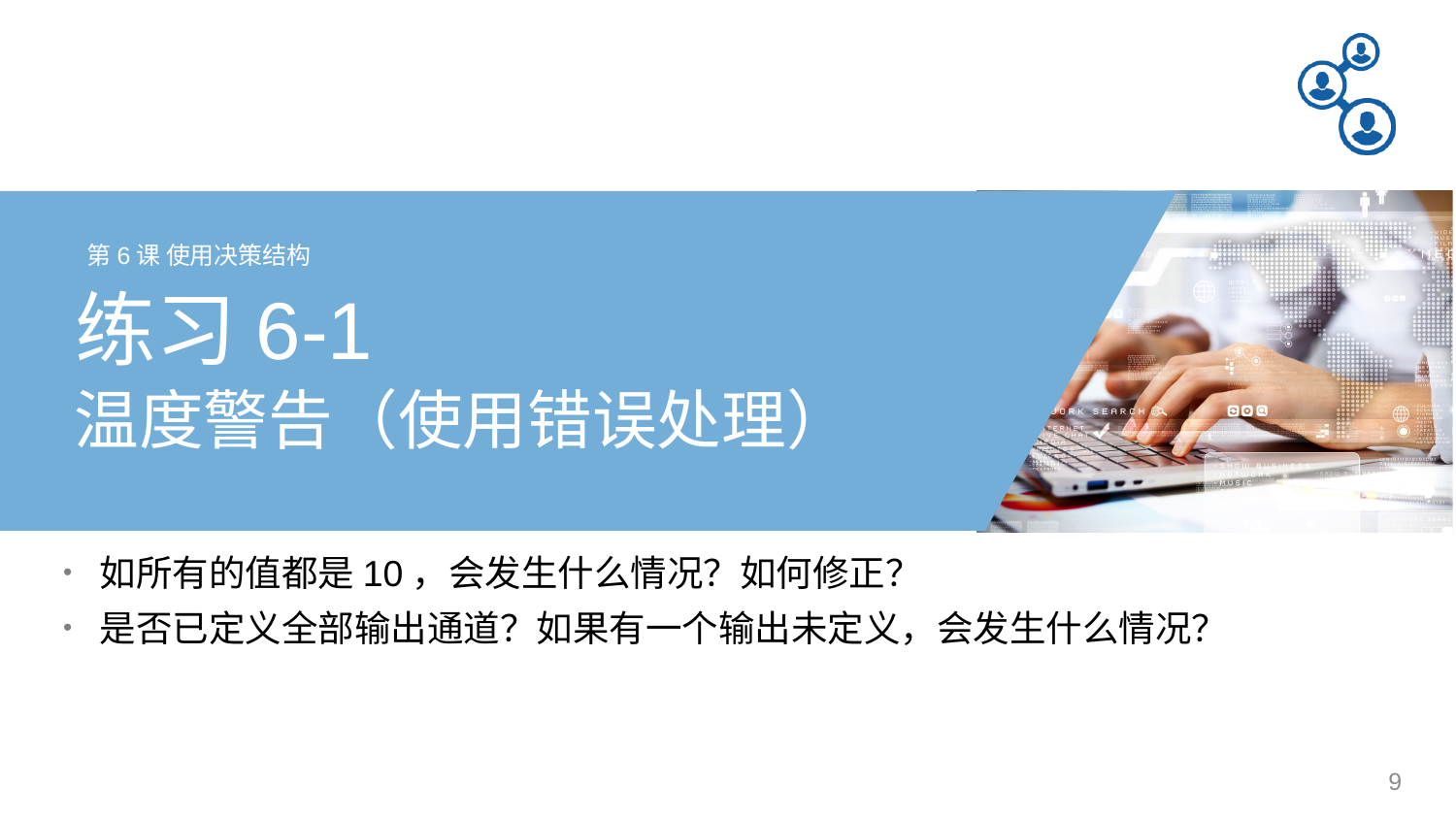

练习6-1
温度警告（使用错误处理）
如所有的值都是10，会发生什么情况？如何修正？
是否已定义全部输出通道？如果有一个输出未定义，会发生什么情况？
9